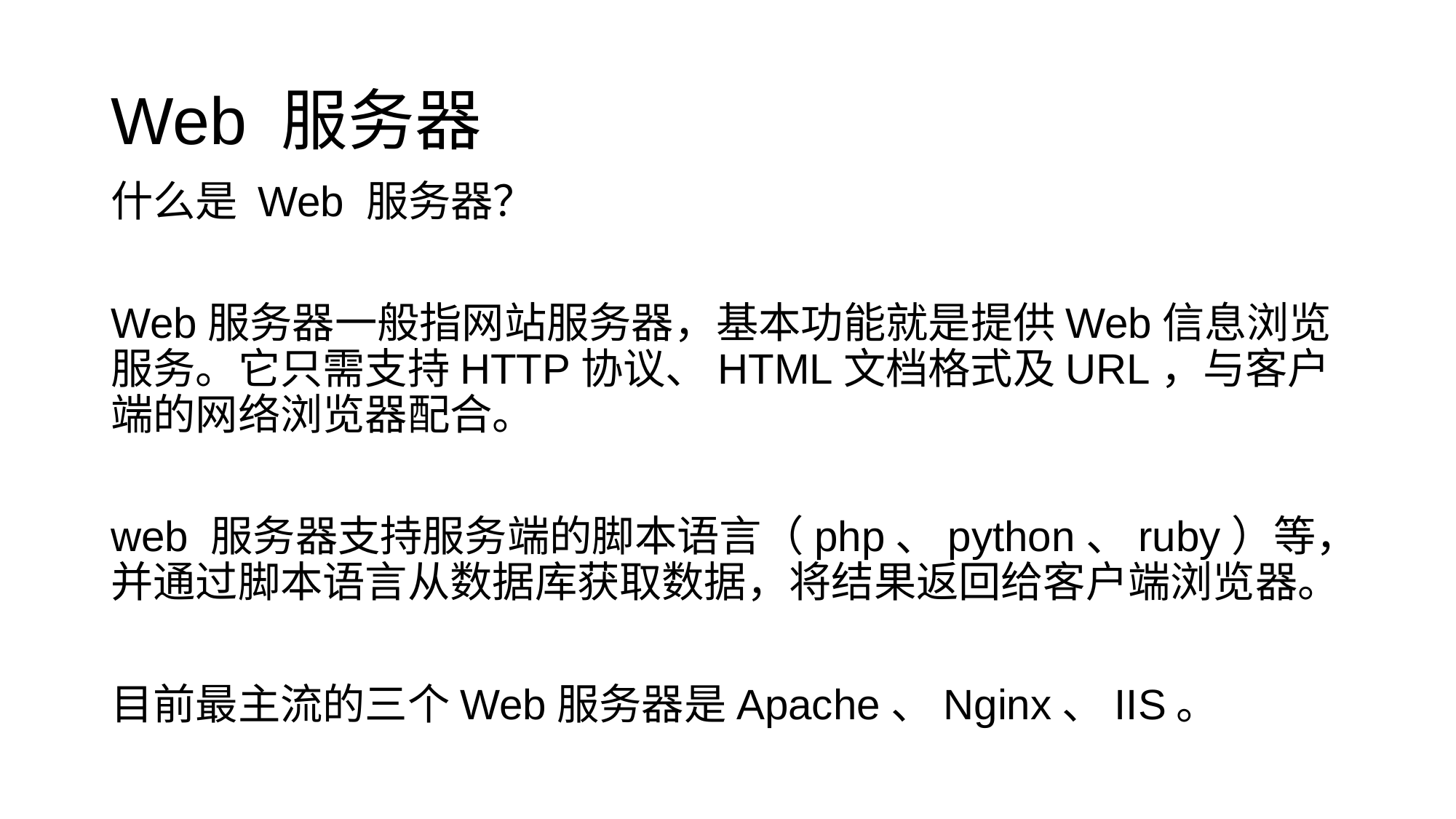

# Web 服务器
什么是 Web 服务器？

Web服务器一般指网站服务器，基本功能就是提供Web信息浏览服务。它只需支持HTTP协议、HTML文档格式及URL，与客户端的网络浏览器配合。

web 服务器支持服务端的脚本语言（php、python、ruby）等，并通过脚本语言从数据库获取数据，将结果返回给客户端浏览器。

目前最主流的三个Web服务器是Apache、Nginx、IIS。